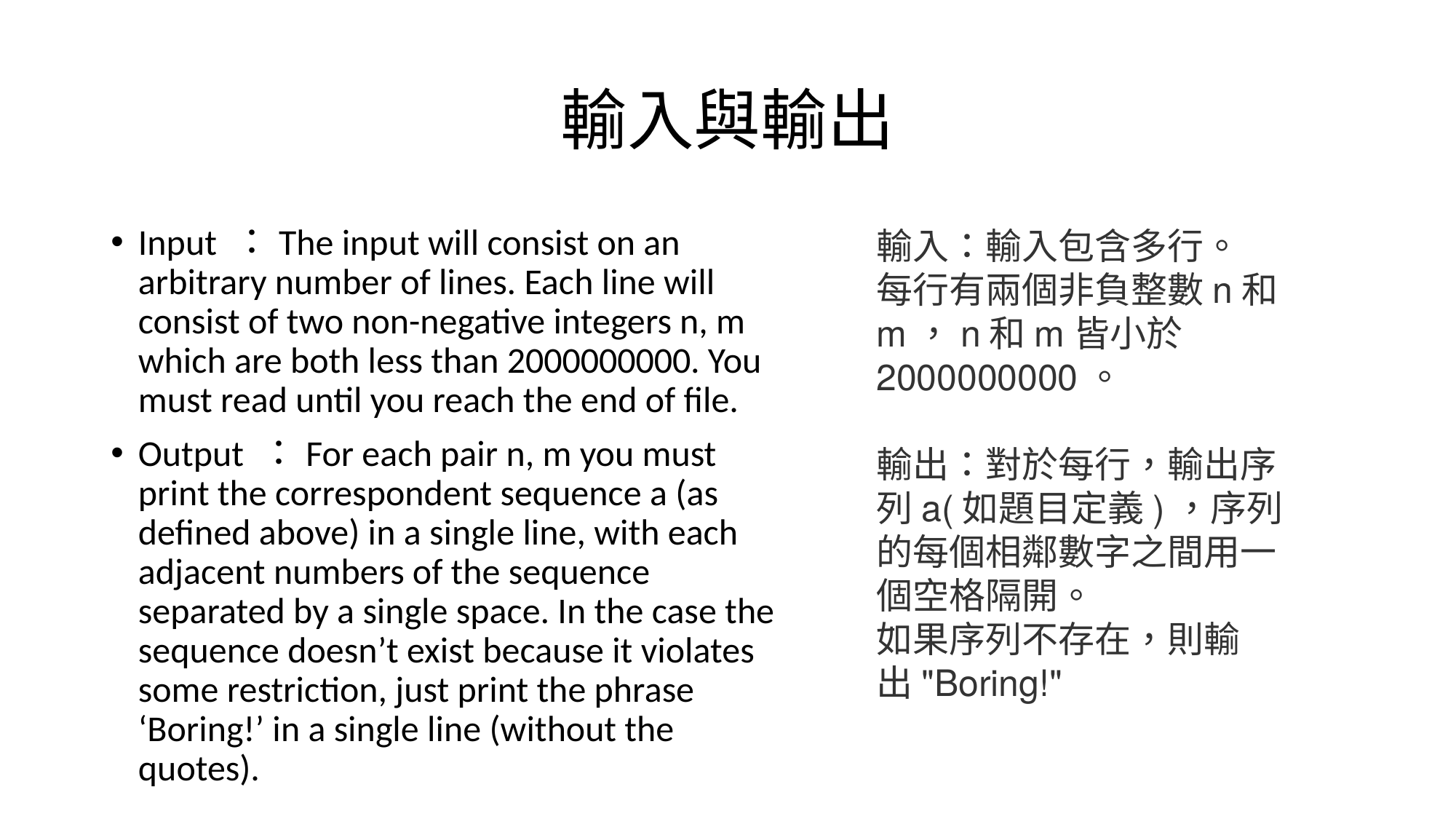

# 輸入與輸出
Input ：The input will consist on an arbitrary number of lines. Each line will consist of two non-negative integers n, m which are both less than 2000000000. You must read until you reach the end of file.
Output ：For each pair n, m you must print the correspondent sequence a (as defined above) in a single line, with each adjacent numbers of the sequence separated by a single space. In the case the sequence doesn’t exist because it violates some restriction, just print the phrase ‘Boring!’ in a single line (without the quotes).
輸入：輸入包含多行。
每行有兩個非負整數n和m，n和m皆小於2000000000。

輸出：對於每行，輸出序列a(如題目定義)，序列的每個相鄰數字之間用一個空格隔開。
如果序列不存在，則輸出"Boring!"